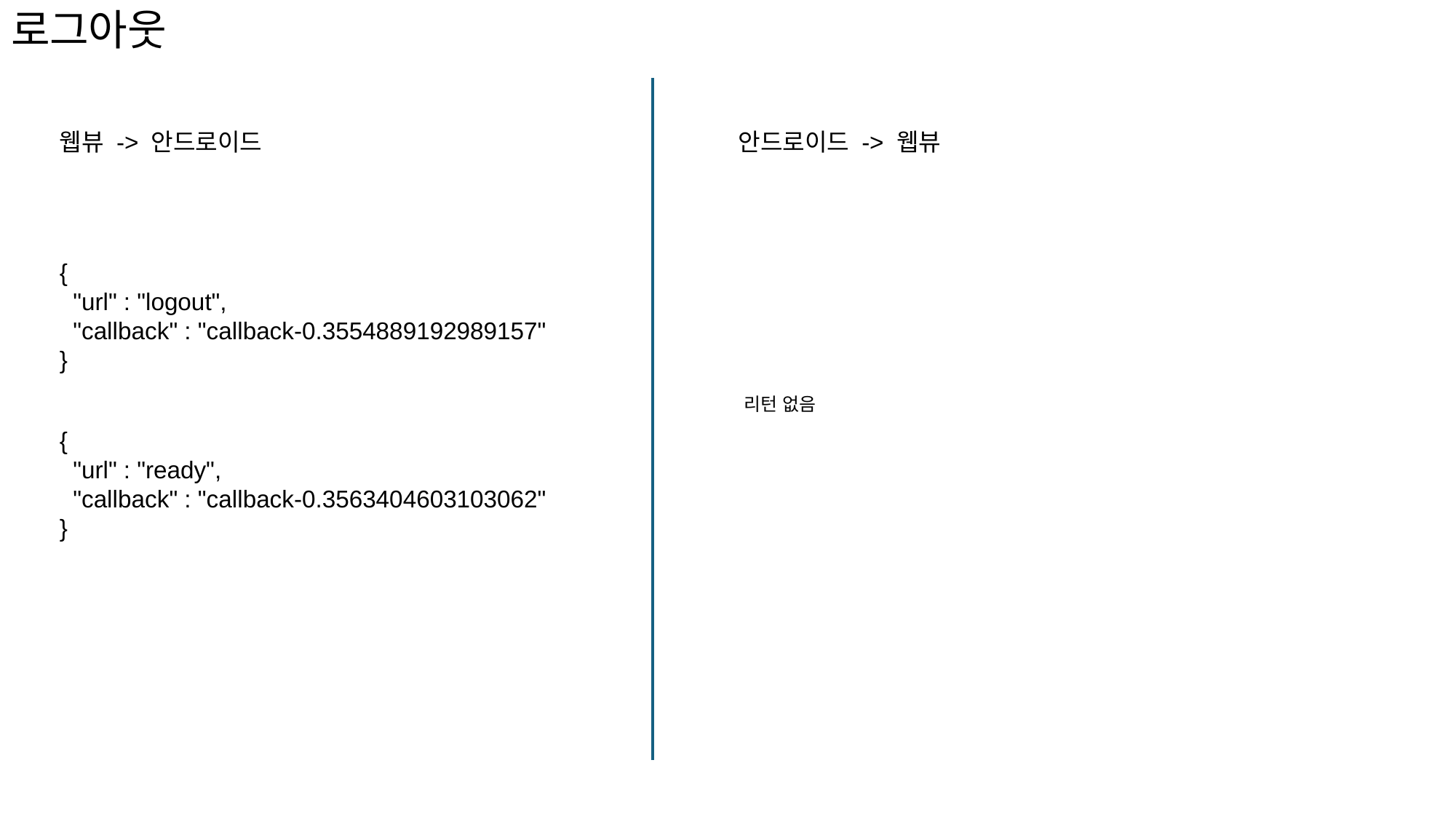

# 로그아웃
웹뷰 -> 안드로이드
안드로이드 -> 웹뷰
{
  "url" : "logout",
  "callback" : "callback-0.3554889192989157"
}
리턴 없음
{
  "url" : "ready",
  "callback" : "callback-0.3563404603103062"
}